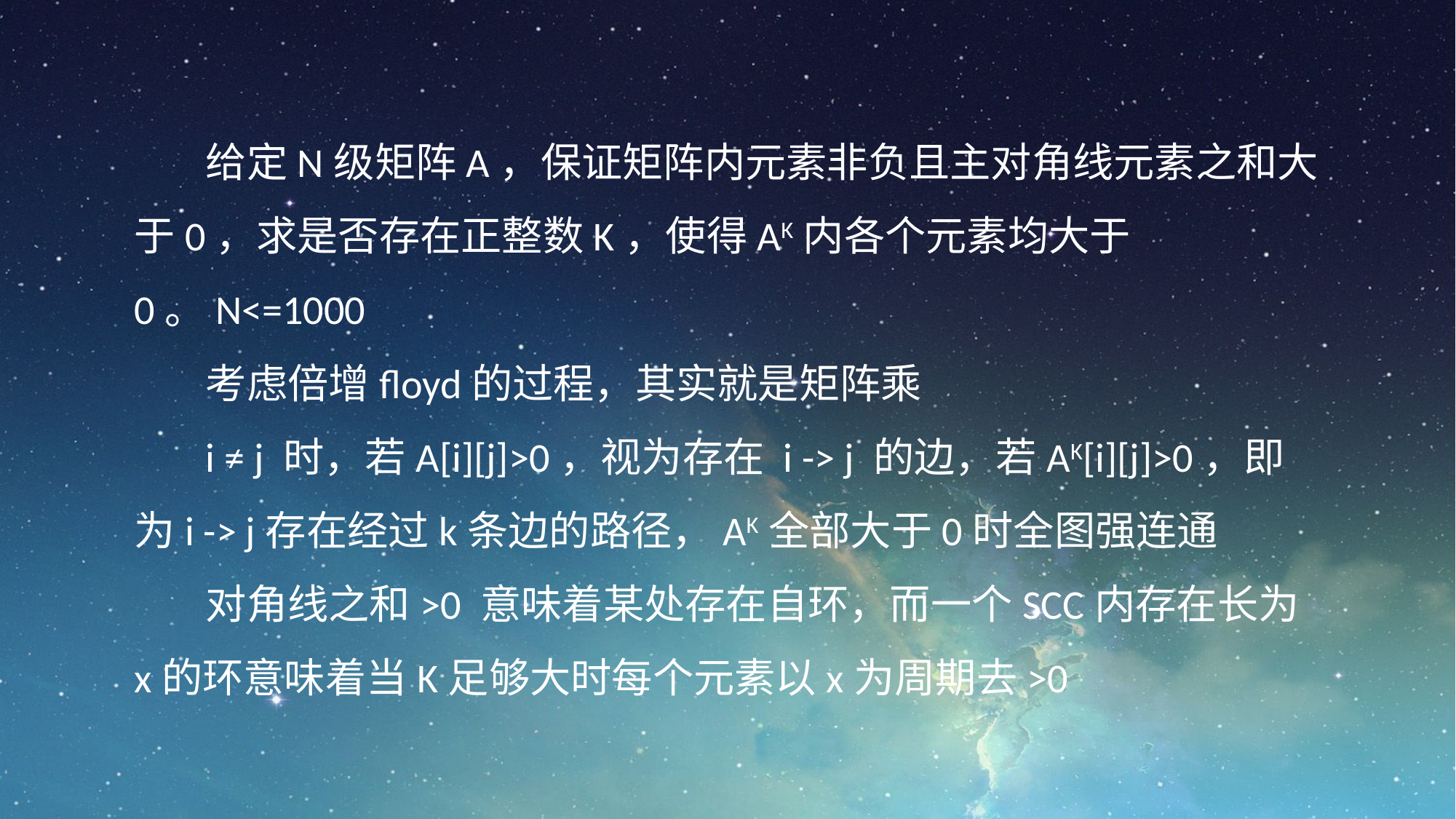

给定N级矩阵A，保证矩阵内元素非负且主对角线元素之和大于0，求是否存在正整数K，使得AK内各个元素均大于0。N<=1000
考虑倍增floyd的过程，其实就是矩阵乘
i ≠ j 时，若A[i][j]>0，视为存在 i -> j 的边，若AK[i][j]>0，即为i -> j存在经过k条边的路径，AK全部大于0时全图强连通
对角线之和>0 意味着某处存在自环，而一个SCC内存在长为x的环意味着当K足够大时每个元素以x为周期去>0